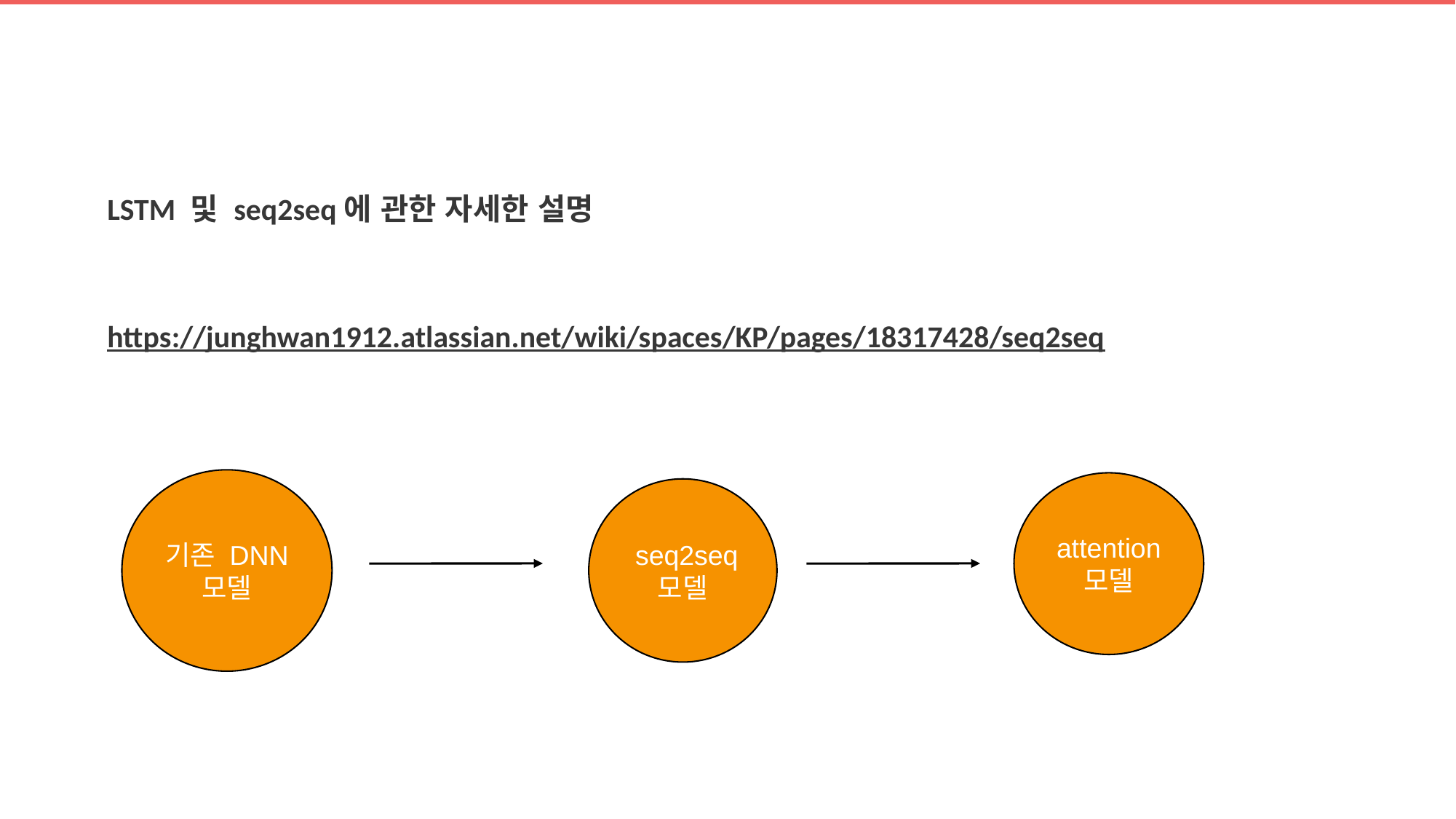

LSTM 및 seq2seq에 관한 자세한 설명

https://junghwan1912.atlassian.net/wiki/spaces/KP/pages/18317428/seq2seq
기존 DNN 모델
attention 모델
 seq2seq 모델